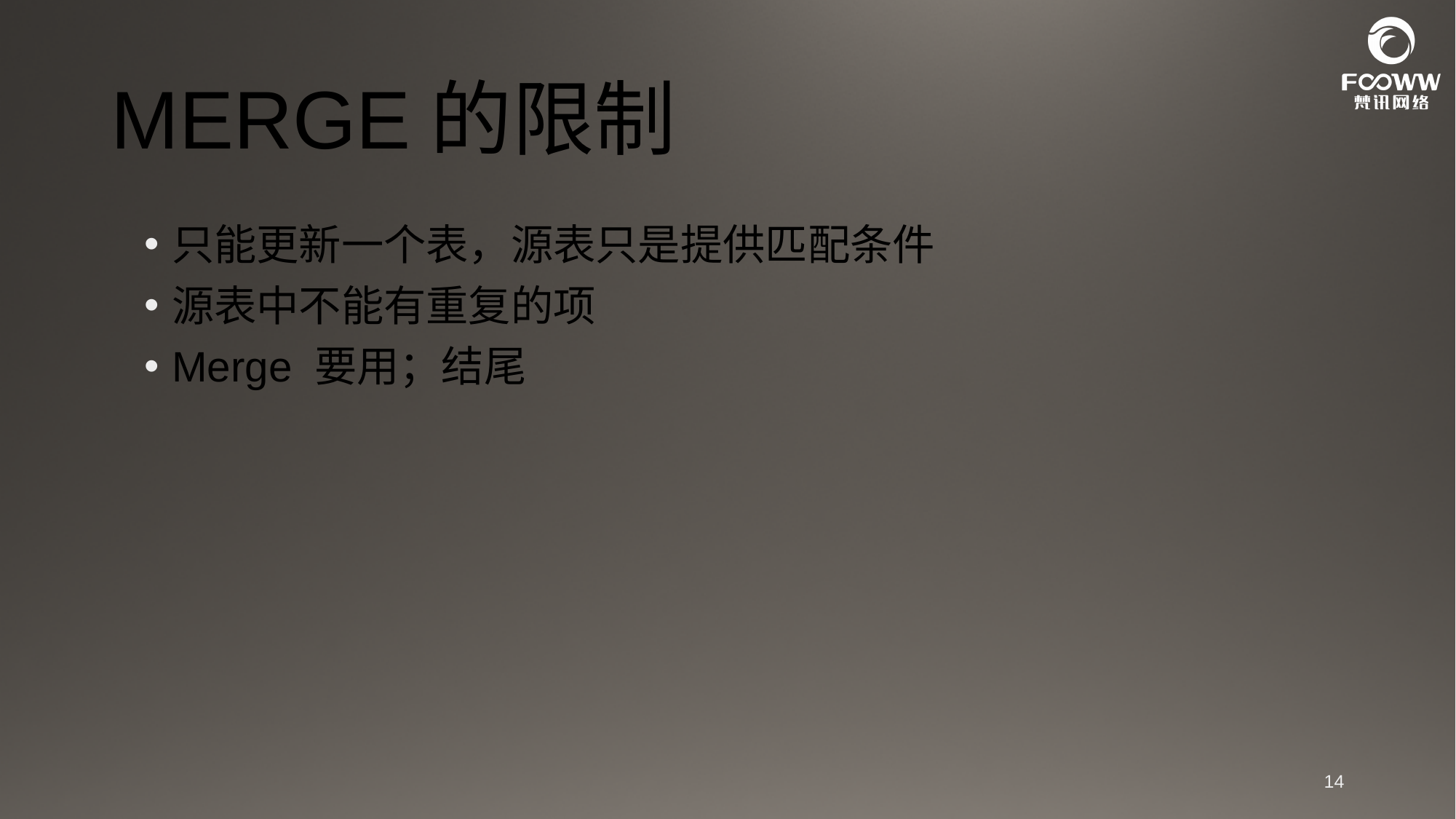

# MERGE的限制
只能更新一个表，源表只是提供匹配条件
源表中不能有重复的项
Merge 要用；结尾
14